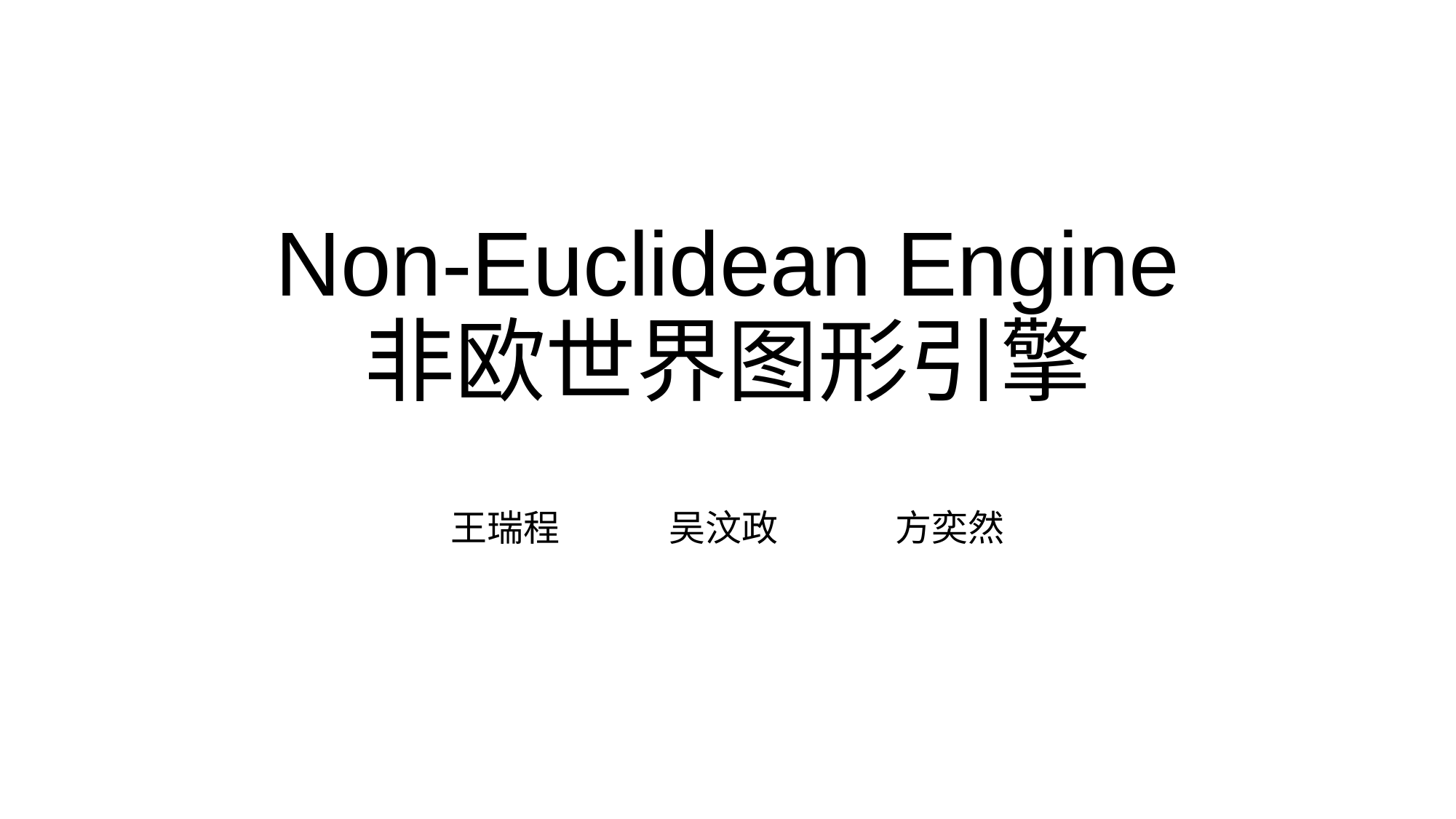

# Non-Euclidean Engine 非欧世界图形引擎
王瑞程 	吴汶政	 方奕然